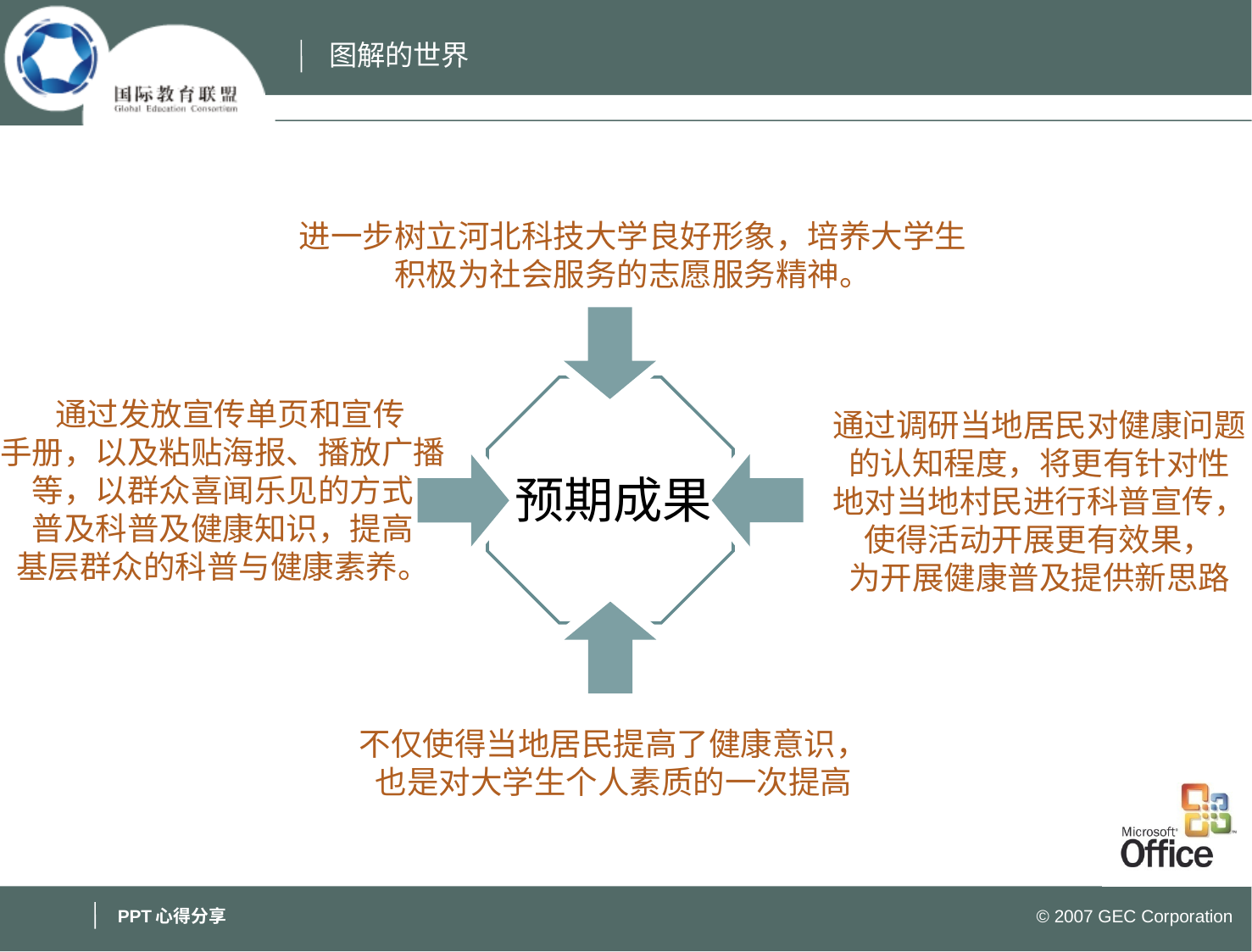

进一步树立河北科技大学良好形象，培养大学生积极为社会服务的志愿服务精神。

 通过发放宣传单页和宣传
手册，以及粘贴海报、播放广播
等，以群众喜闻乐见的方式
普及科普及健康知识，提高
基层群众的科普与健康素养。

通过调研当地居民对健康问题
的认知程度，将更有针对性
地对当地村民进行科普宣传，
使得活动开展更有效果，
为开展健康普及提供新思路

预期成果

不仅使得当地居民提高了健康意识，
也是对大学生个人素质的一次提高